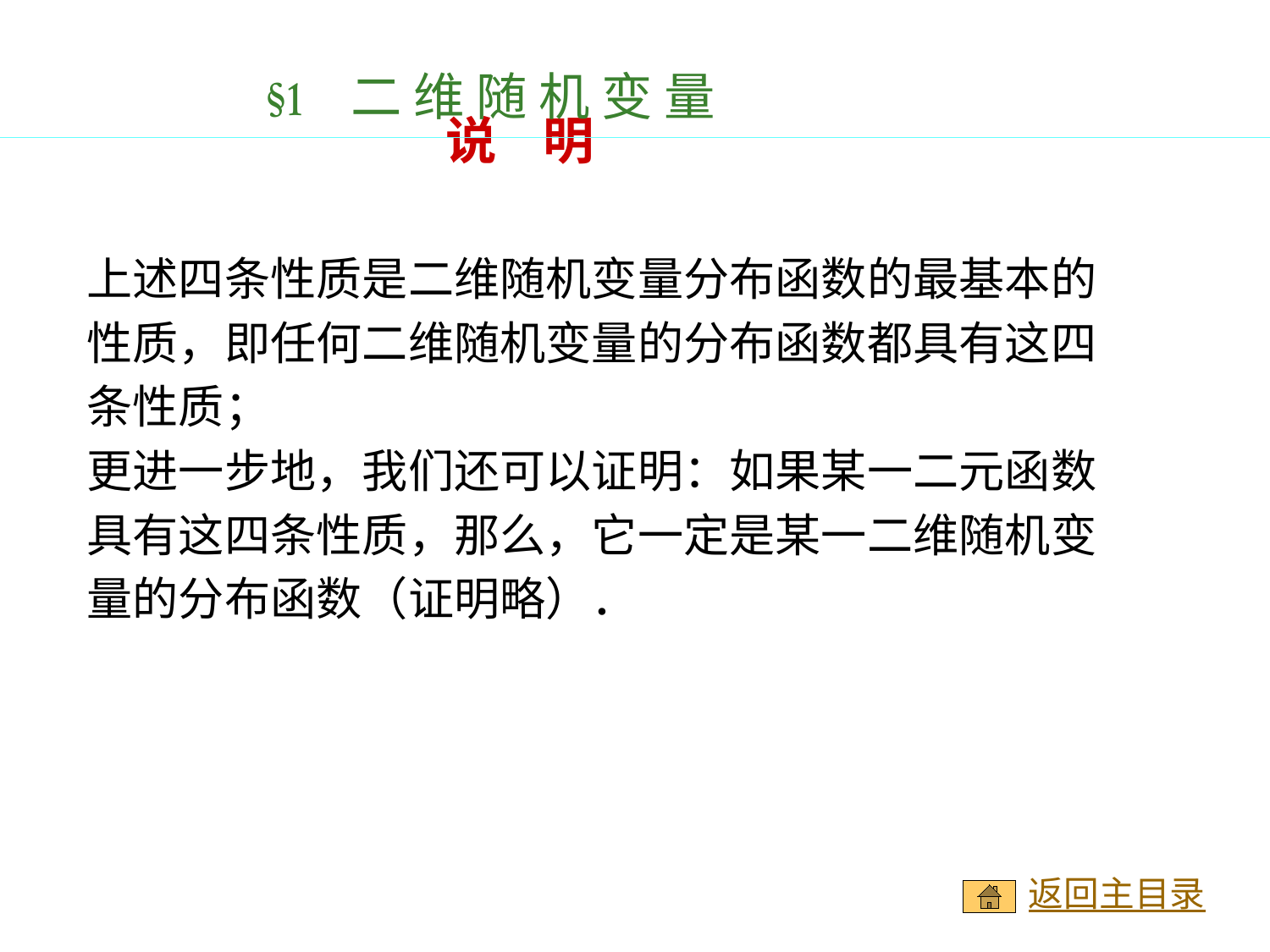

§1   二 维 随 机 变 量
# 说    明
上述四条性质是二维随机变量分布函数的最基本的
性质，即任何二维随机变量的分布函数都具有这四
条性质；
更进一步地，我们还可以证明：如果某一二元函数
具有这四条性质，那么，它一定是某一二维随机变
量的分布函数（证明略）．
返回主目录